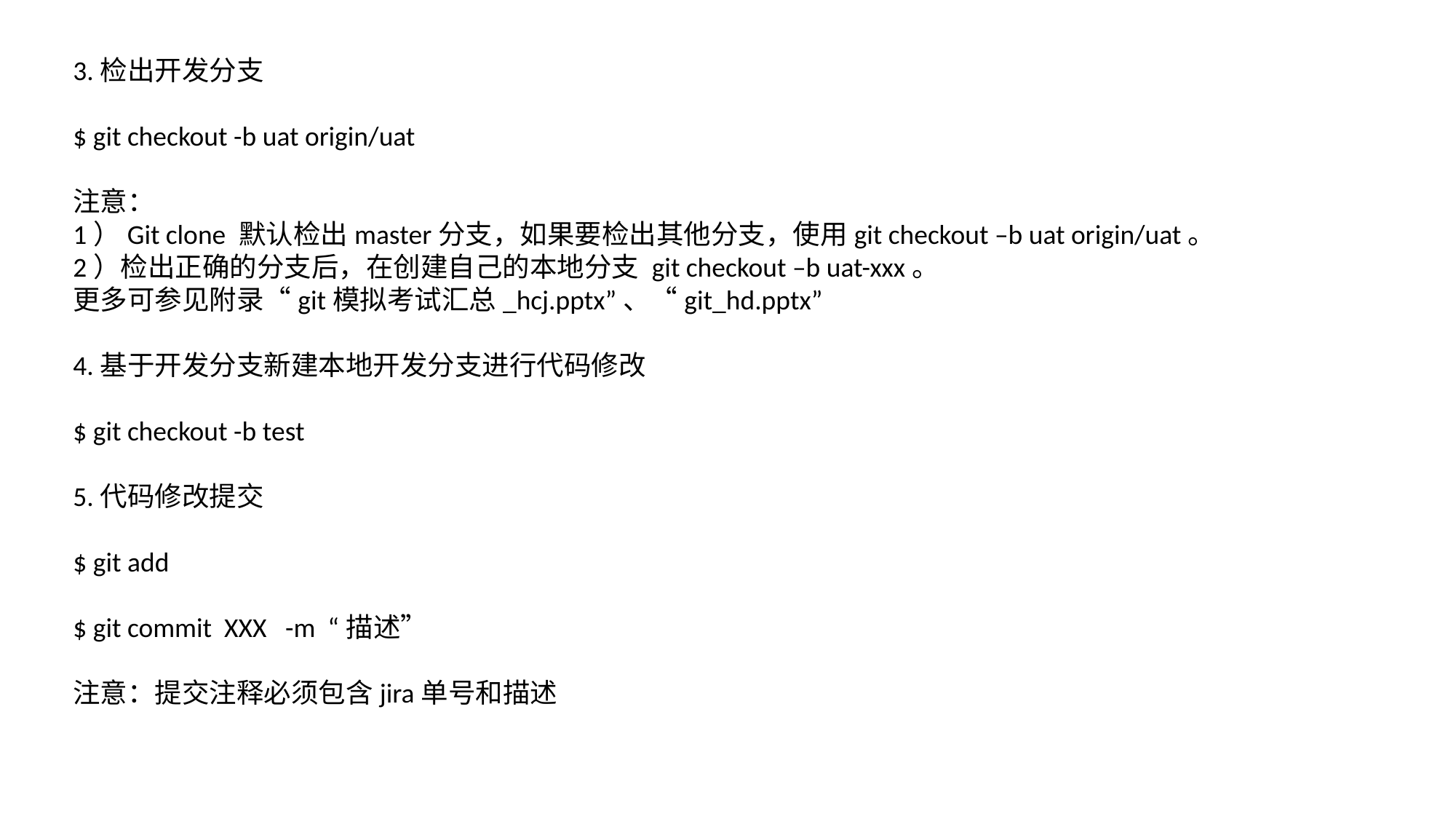

3.检出开发分支

$ git checkout -b uat origin/uat

注意：
1）Git clone 默认检出master分支，如果要检出其他分支，使用git checkout –b uat origin/uat。
2）检出正确的分支后，在创建自己的本地分支 git checkout –b uat-xxx。
更多可参见附录“git模拟考试汇总_hcj.pptx”、“git_hd.pptx”

4.基于开发分支新建本地开发分支进行代码修改

$ git checkout -b test

5.代码修改提交

$ git add

$ git commit  XXX   -m  “描述”

注意：提交注释必须包含jira单号和描述